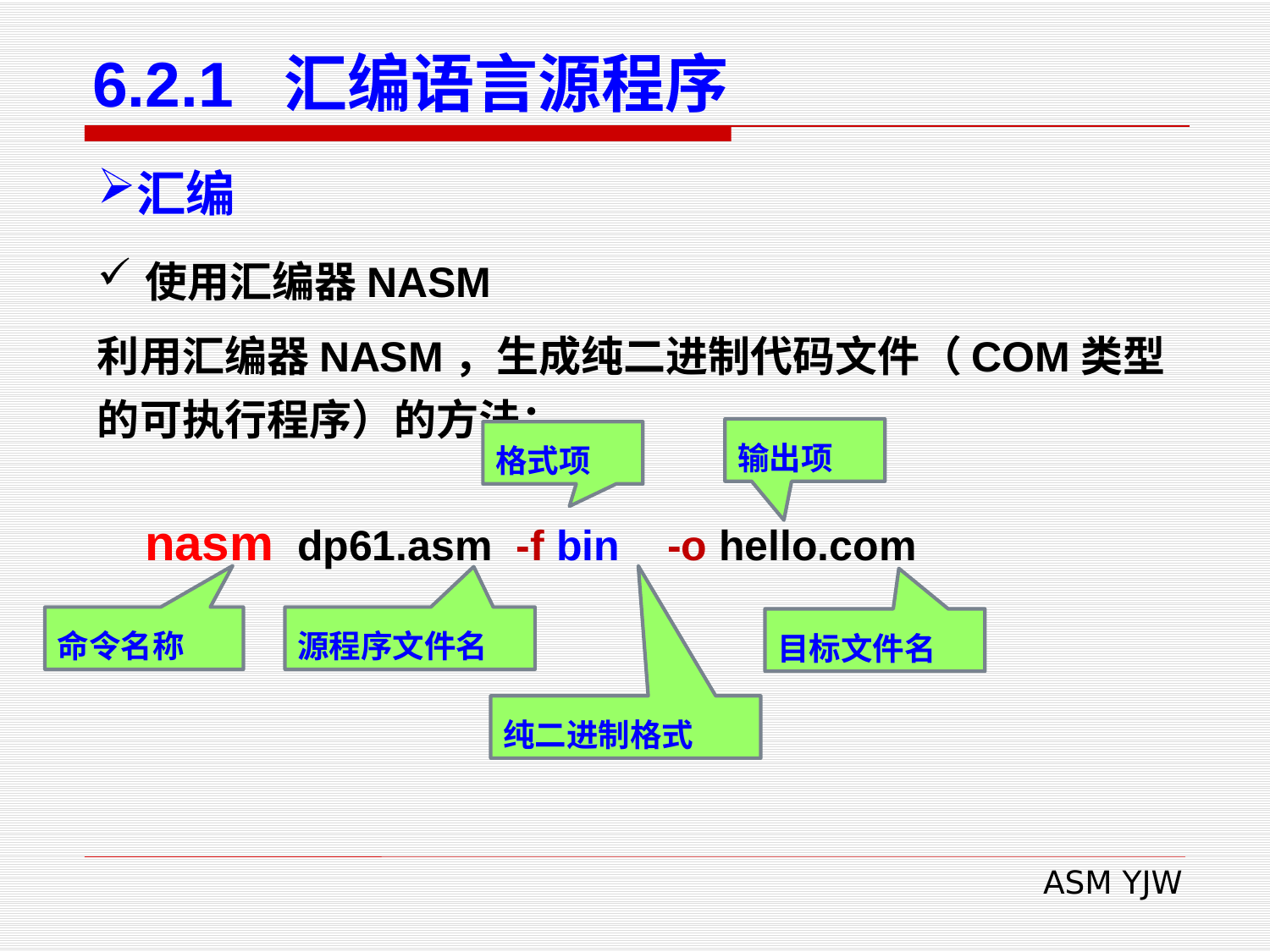

# 6.2.1  汇编语言源程序
汇编
使用汇编器NASM
利用汇编器NASM，生成纯二进制代码文件（COM类型的可执行程序）的方法：

    nasm  dp61.asm  -f bin    -o hello.com
输出项
格式项
命令名称
源程序文件名
目标文件名
纯二进制格式